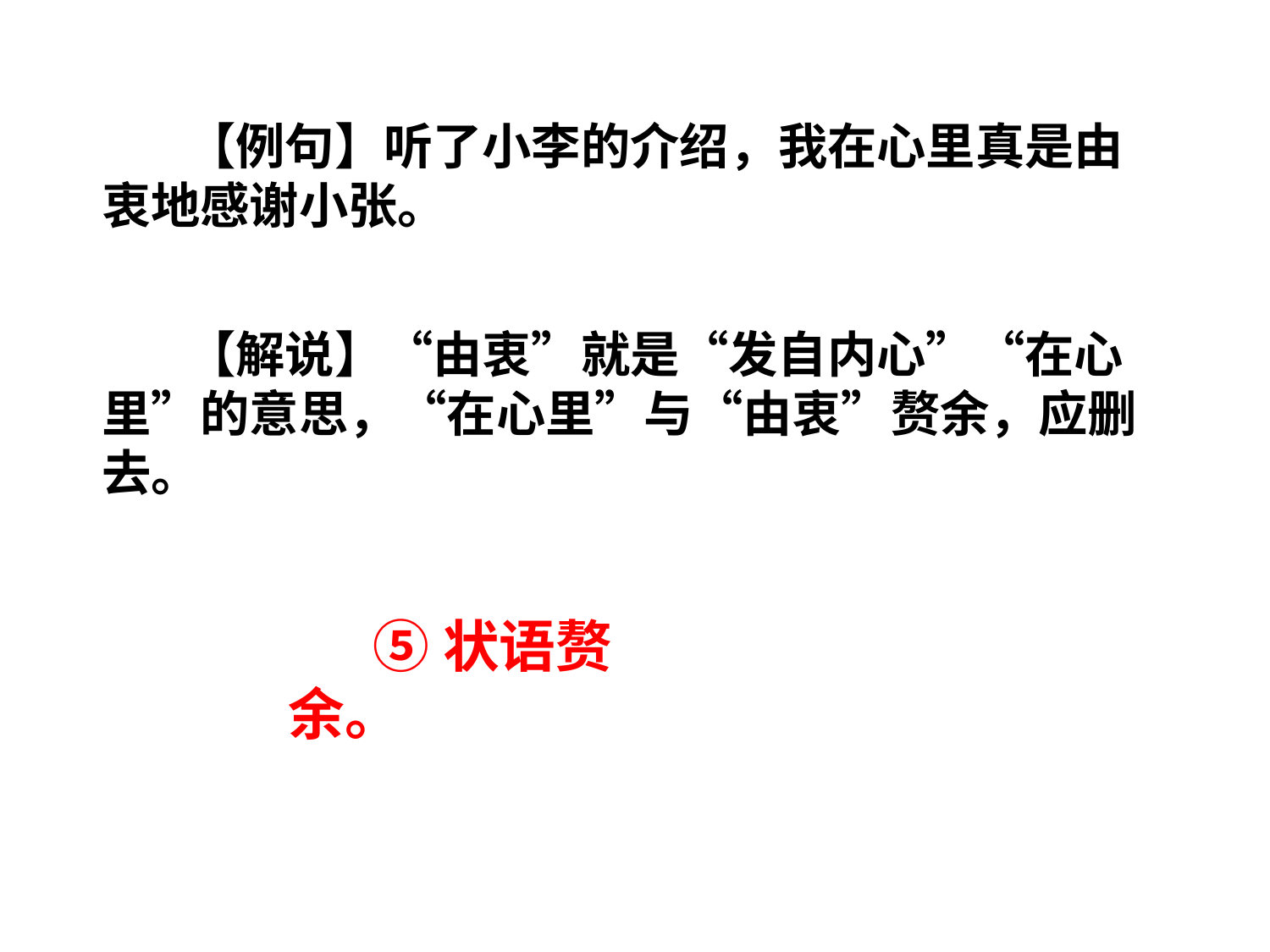

【例句】听了小李的介绍，我在心里真是由衷地感谢小张。
【解说】“由衷”就是“发自内心”“在心里”的意思，“在心里”与“由衷”赘余，应删去。
⑤状语赘余。